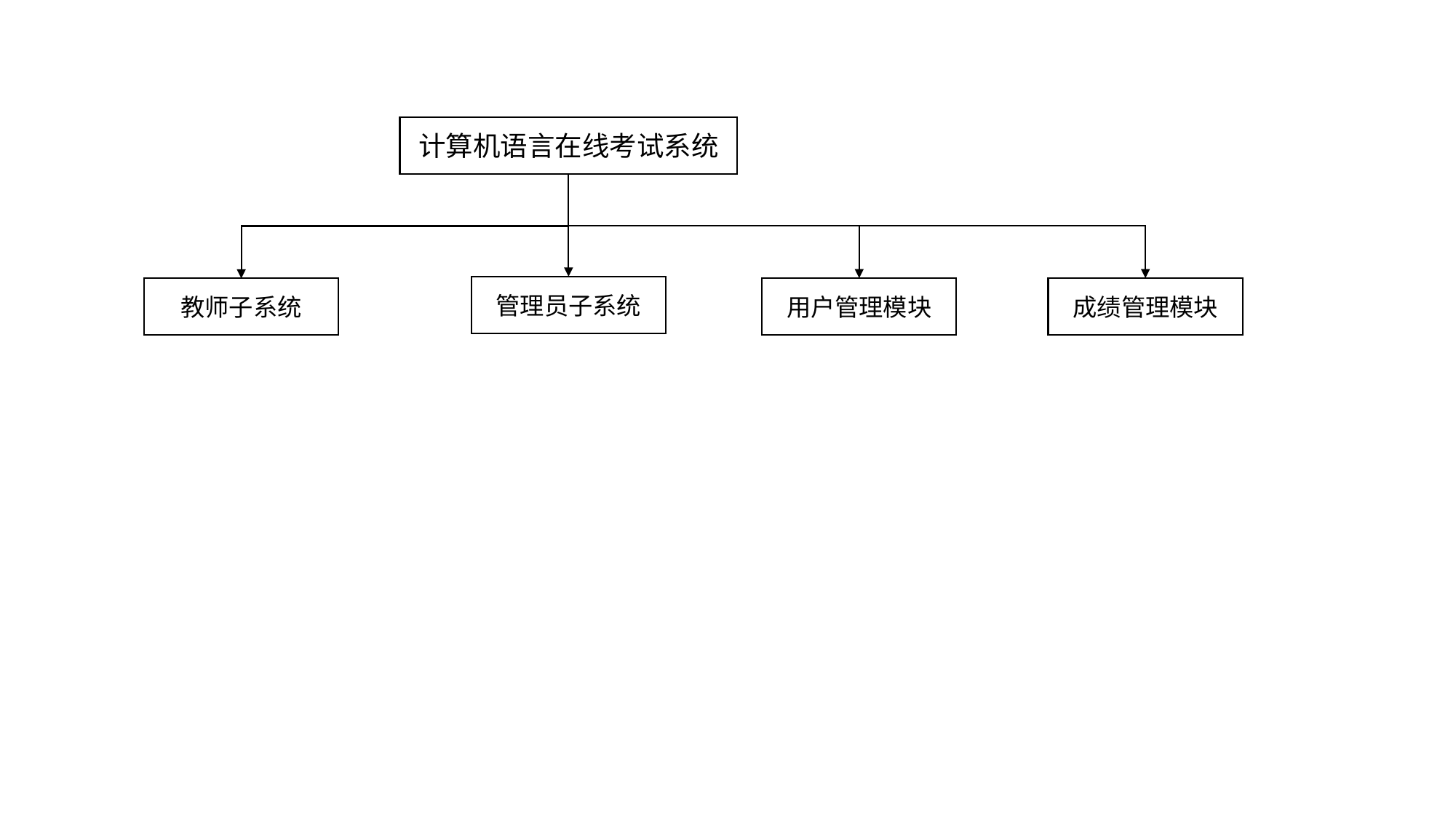

计算机语言在线考试系统
管理员子系统
用户管理模块
成绩管理模块
教师子系统